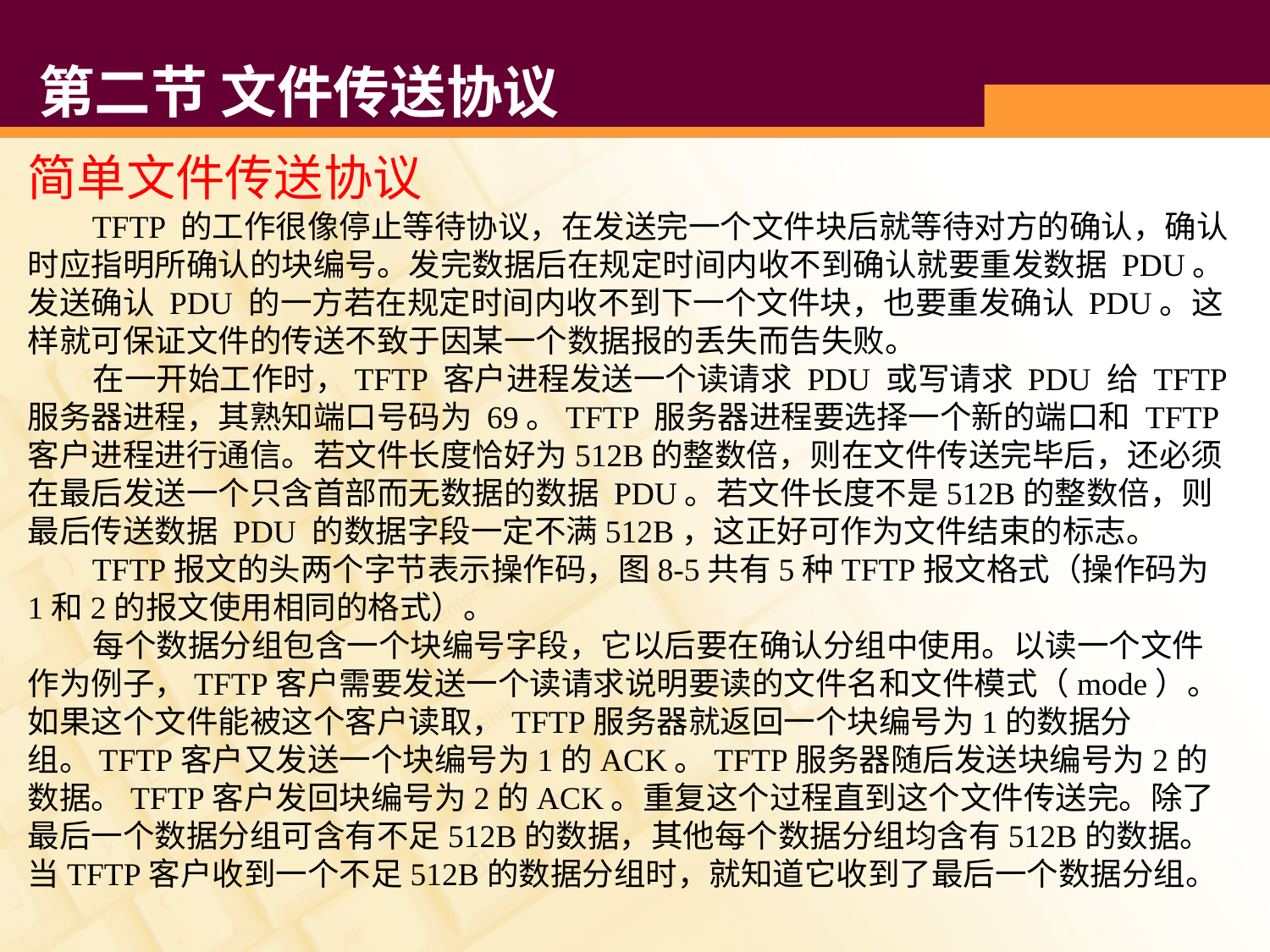

# 第二节 文件传送协议
简单文件传送协议
        TFTP 的工作很像停止等待协议，在发送完一个文件块后就等待对方的确认，确认时应指明所确认的块编号。发完数据后在规定时间内收不到确认就要重发数据 PDU。发送确认 PDU 的一方若在规定时间内收不到下一个文件块，也要重发确认 PDU。这样就可保证文件的传送不致于因某一个数据报的丢失而告失败。
        在一开始工作时，TFTP 客户进程发送一个读请求 PDU 或写请求 PDU 给 TFTP 服务器进程，其熟知端口号码为 69。TFTP 服务器进程要选择一个新的端口和 TFTP 客户进程进行通信。若文件长度恰好为512B的整数倍，则在文件传送完毕后，还必须在最后发送一个只含首部而无数据的数据 PDU。若文件长度不是512B的整数倍，则最后传送数据 PDU 的数据字段一定不满512B，这正好可作为文件结束的标志。
        TFTP报文的头两个字节表示操作码，图8-5共有5种TFTP报文格式（操作码为1和2的报文使用相同的格式）。
        每个数据分组包含一个块编号字段，它以后要在确认分组中使用。以读一个文件作为例子，TFTP客户需要发送一个读请求说明要读的文件名和文件模式（mode）。如果这个文件能被这个客户读取，TFTP服务器就返回一个块编号为1的数据分组。TFTP客户又发送一个块编号为1的ACK。TFTP服务器随后发送块编号为2的数据。TFTP客户发回块编号为2的ACK。重复这个过程直到这个文件传送完。除了最后一个数据分组可含有不足512B的数据，其他每个数据分组均含有512B的数据。当TFTP客户收到一个不足512B的数据分组时，就知道它收到了最后一个数据分组。